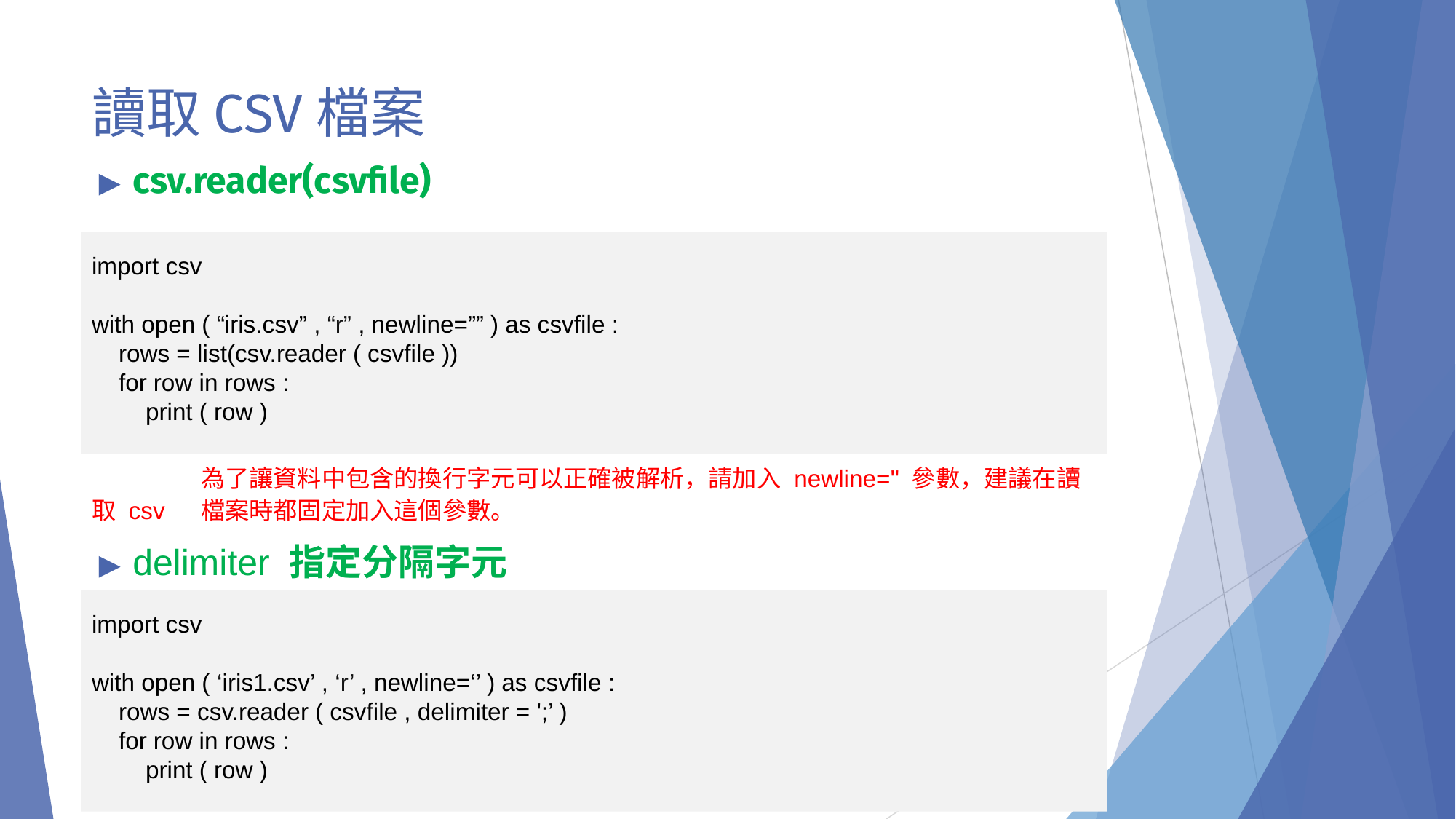

# 讀取CSV檔案
csv.reader(csvfile)

	為了讓資料中包含的換行字元可以正確被解析，請加入 newline='' 參數，建議在讀取 csv 	檔案時都固定加入這個參數。
delimiter 指定分隔字元

import csv

with open ( “iris.csv” , “r” , newline=”” ) as csvfile :
    rows = list(csv.reader ( csvfile ))
    for row in rows :
        print ( row )
import csv

with open ( ‘iris1.csv’ , ‘r’ , newline=‘’ ) as csvfile :
    rows = csv.reader ( csvfile , delimiter = ';’ )
    for row in rows :
        print ( row )